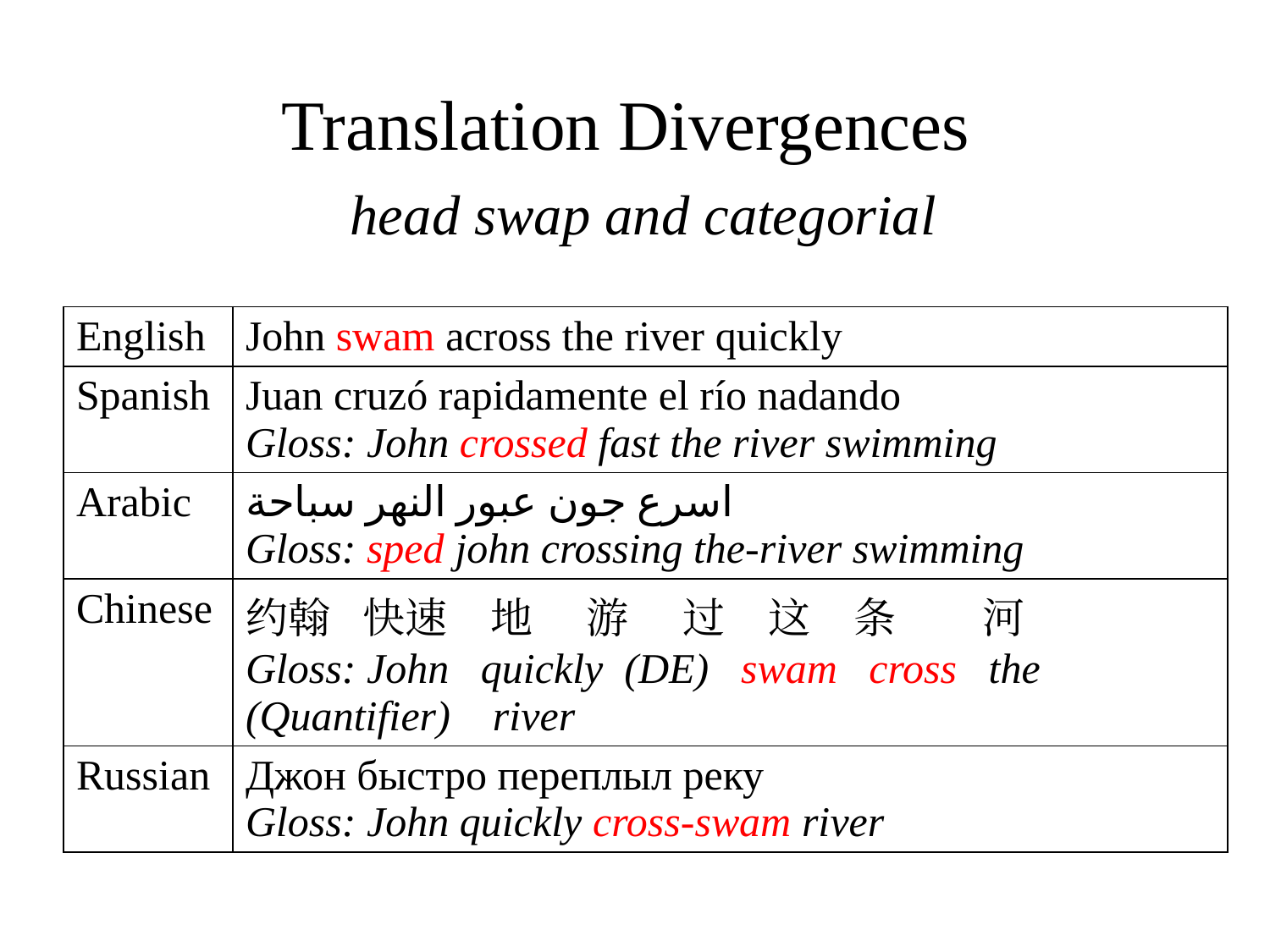

# Translation Divergences head swap and categorial
| English | John swam across the river quickly |
| --- | --- |
| Spanish | Juan cruzó rapidamente el río nadando Gloss: John crossed fast the river swimming |
| Arabic | اسرع جون عبور النهر سباحة Gloss: sped john crossing the-river swimming |
| Chinese | 约翰 快速 地 游 过 这 条 河 Gloss: John quickly  (DE) swam  cross  the (Quantifier)    river |
| Russian | Джон быстро переплыл реку Gloss: John quickly cross-swam river |